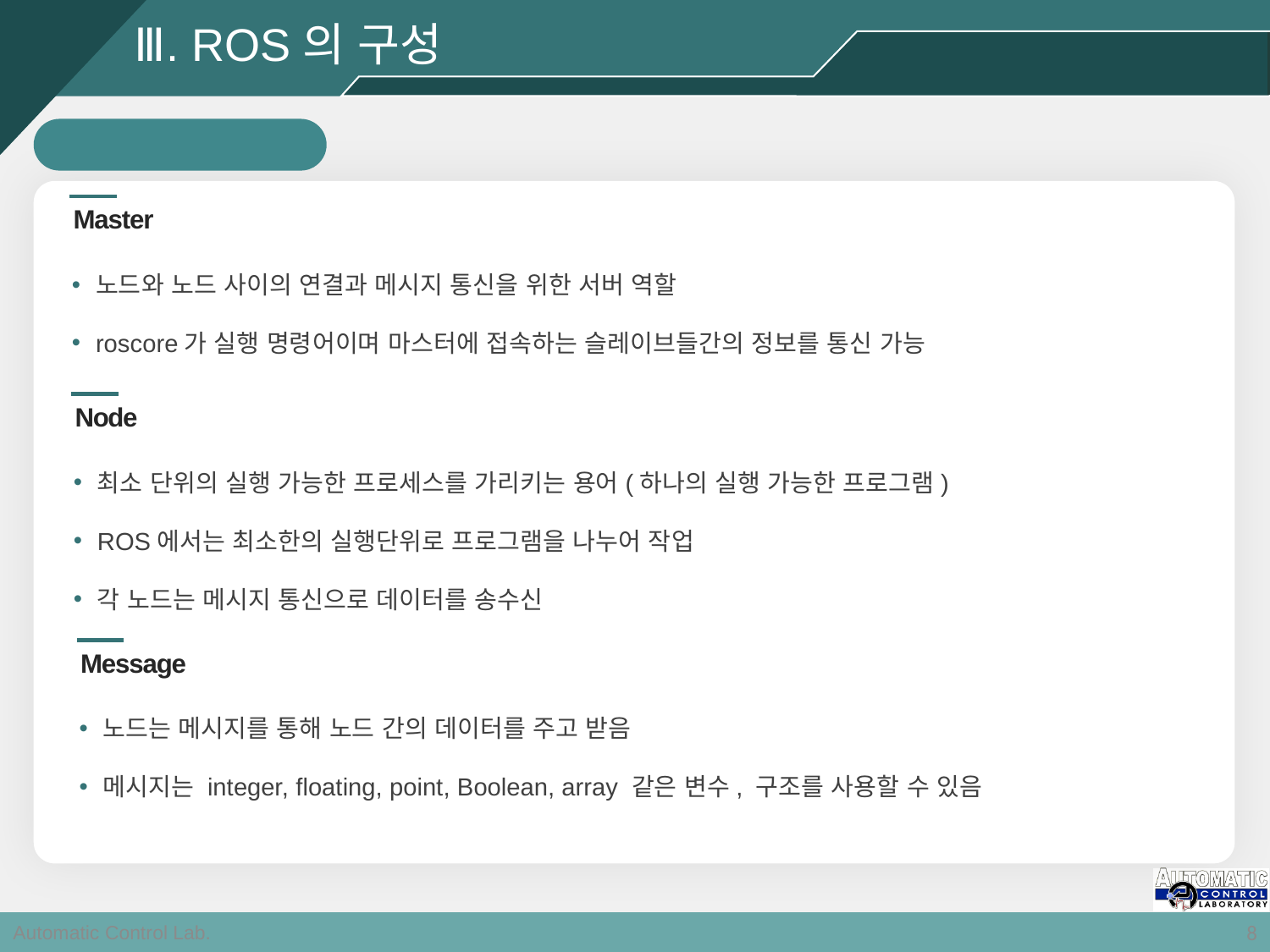

# Ⅲ. ROS의 구성
ROS 용어

Master
노드와 노드 사이의 연결과 메시지 통신을 위한 서버 역할
roscore가 실행 명령어이며 마스터에 접속하는 슬레이브들간의 정보를 통신 가능
Node
최소 단위의 실행 가능한 프로세스를 가리키는 용어(하나의 실행 가능한 프로그램)
ROS에서는 최소한의 실행단위로 프로그램을 나누어 작업
각 노드는 메시지 통신으로 데이터를 송수신
Message
노드는 메시지를 통해 노드 간의 데이터를 주고 받음
메시지는 integer, floating, point, Boolean, array 같은 변수, 구조를 사용할 수 있음
8
Automatic Control Lab.